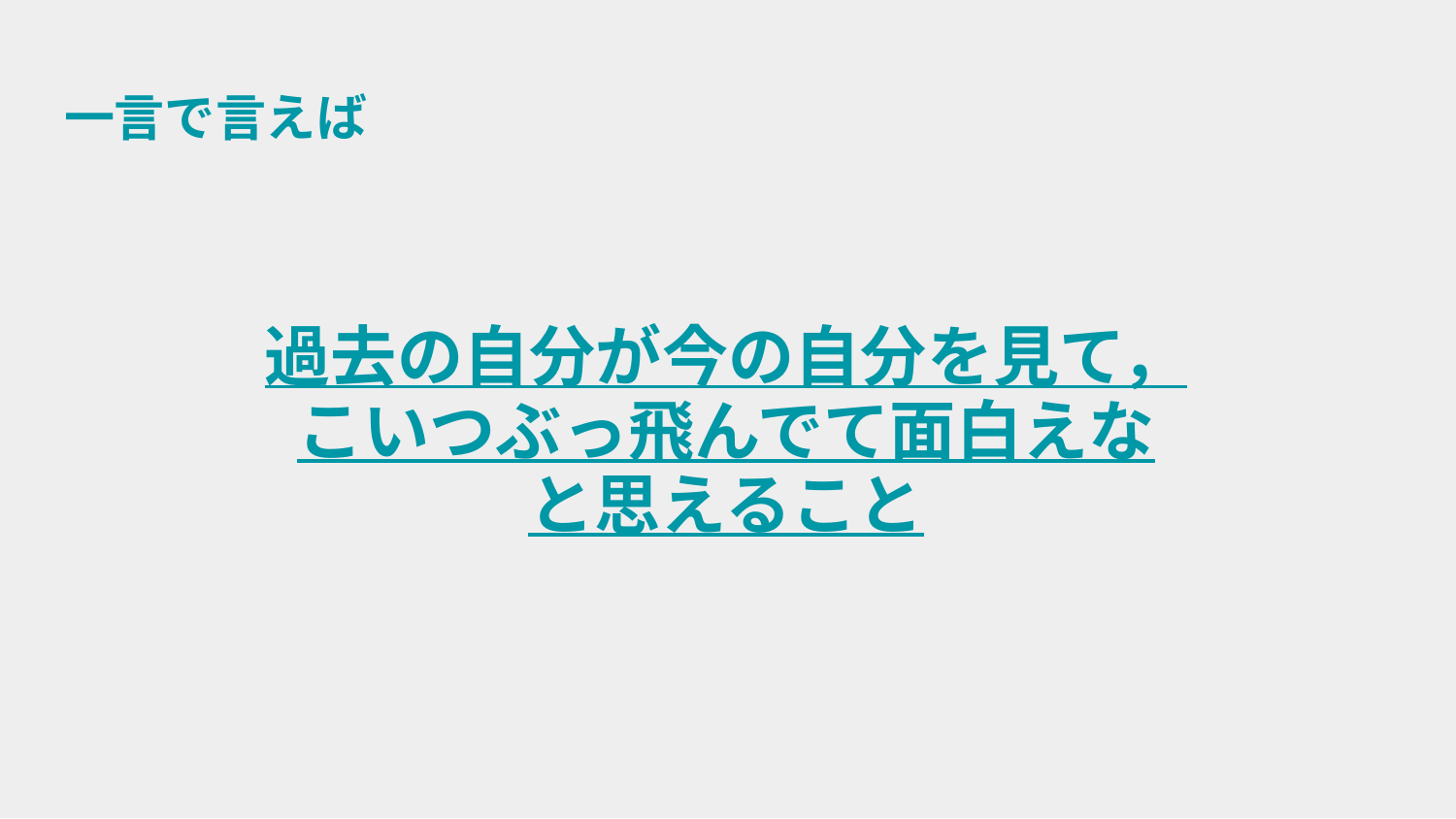

一言で言えば
# 過去の自分が今の自分を見て，
こいつぶっ飛んでて面白えな
と思えること